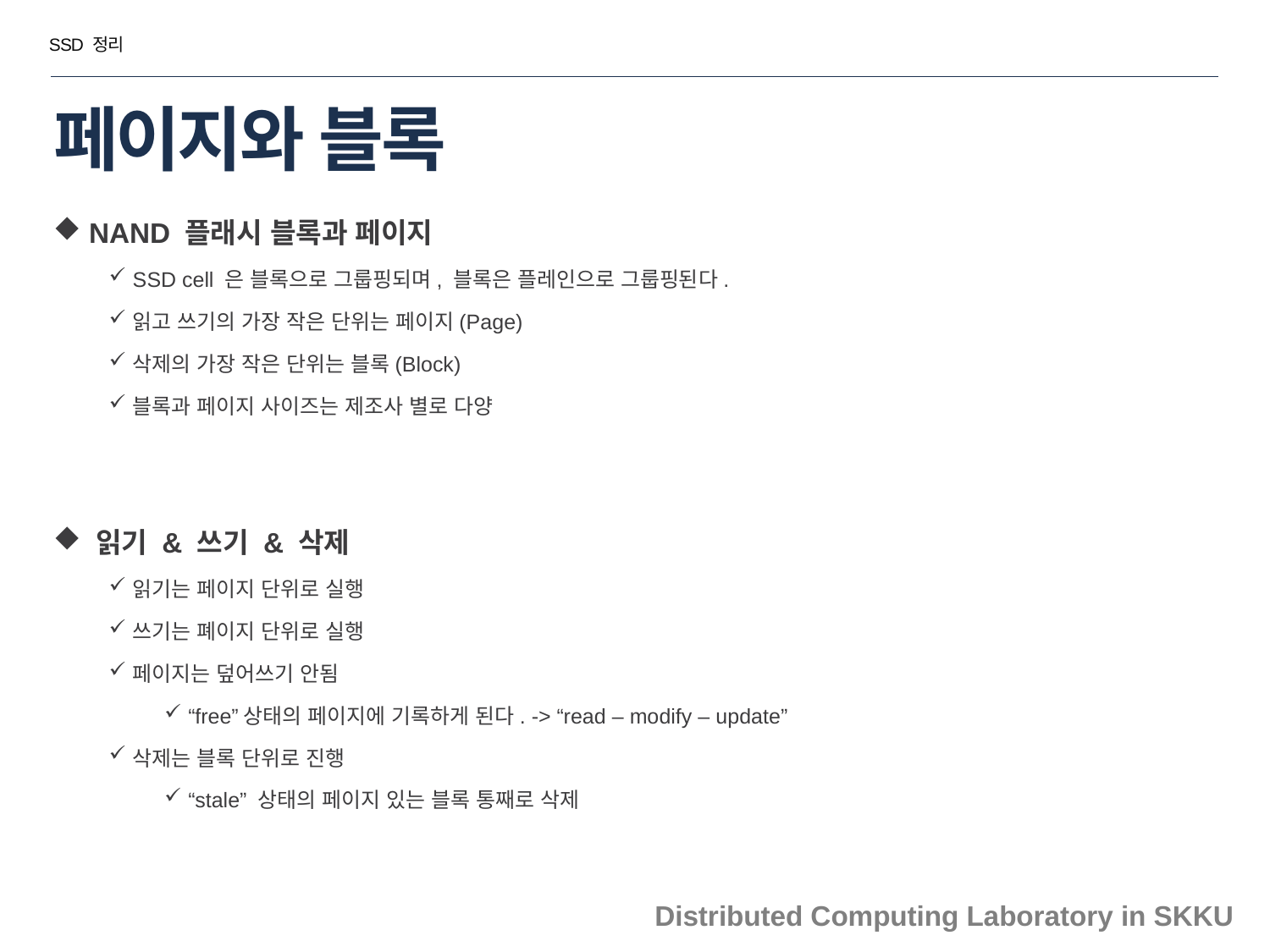

SSD 정리
# 페이지와 블록
 NAND 플래시 블록과 페이지
SSD cell 은 블록으로 그룹핑되며, 블록은 플레인으로 그룹핑된다.
읽고 쓰기의 가장 작은 단위는 페이지(Page)
삭제의 가장 작은 단위는 블록(Block)
블록과 페이지 사이즈는 제조사 별로 다양

 읽기 & 쓰기 & 삭제
읽기는 페이지 단위로 실행
쓰기는 폐이지 단위로 실행
페이지는 덮어쓰기 안됨
“free”상태의 페이지에 기록하게 된다. -> “read – modify – update”
삭제는 블록 단위로 진행
“stale” 상태의 페이지 있는 블록 통째로 삭제

Distributed Computing Laboratory in SKKU